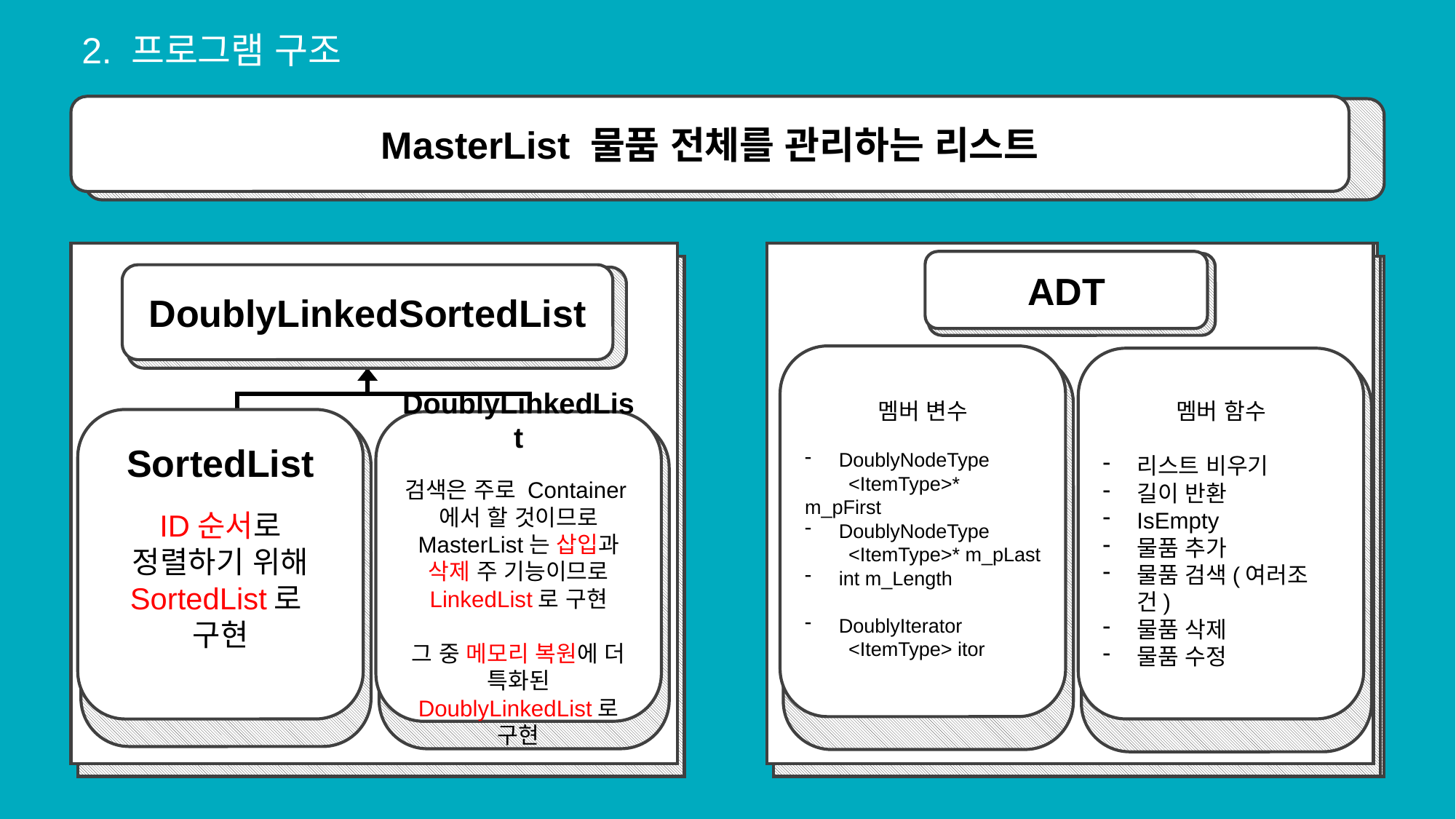

2. 프로그램 구조
MasterList 물품 전체를 관리하는 리스트

SortedList : ID순서로 정렬하기 위해 SortedList로 구현
DoublyLinkedList : 검색은 주로 Storage안의 Container에서 할 것이므로 MasterList는 Item의 삽입과 삭제를 주 기능으로 할 것이므로 삽입과 삭제의 속도가 ArrayList보다 더 빠른 LinkedList로 짤 것이다. 그리고 물품 전체를 관리하기에 보안에 더 신경을 써주기 위해 메모리 복원에  더 특화된 DoublyLinkedList로 짤 것이다.

ADT

DoublyLinkedSortedList

멤버 변수

DoublyNodeType
        <ItemType>* m_pFirst
DoublyNodeType
        <ItemType>* m_pLast
int m_Length

DoublyIterator
        <ItemType> itor

멤버 함수

리스트 비우기
길이 반환
IsEmpty
물품 추가
물품 검색(여러조건)
물품 삭제
물품 수정

SortedList

ID순서로 정렬하기 위해 SortedList로
구현

DoublyLinkedList

검색은 주로 Container에서 할 것이므로 MasterList는 삽입과 삭제 주 기능이므로 LinkedList로 구현

그 중 메모리 복원에 더 특화된 DoublyLinkedList로 구현